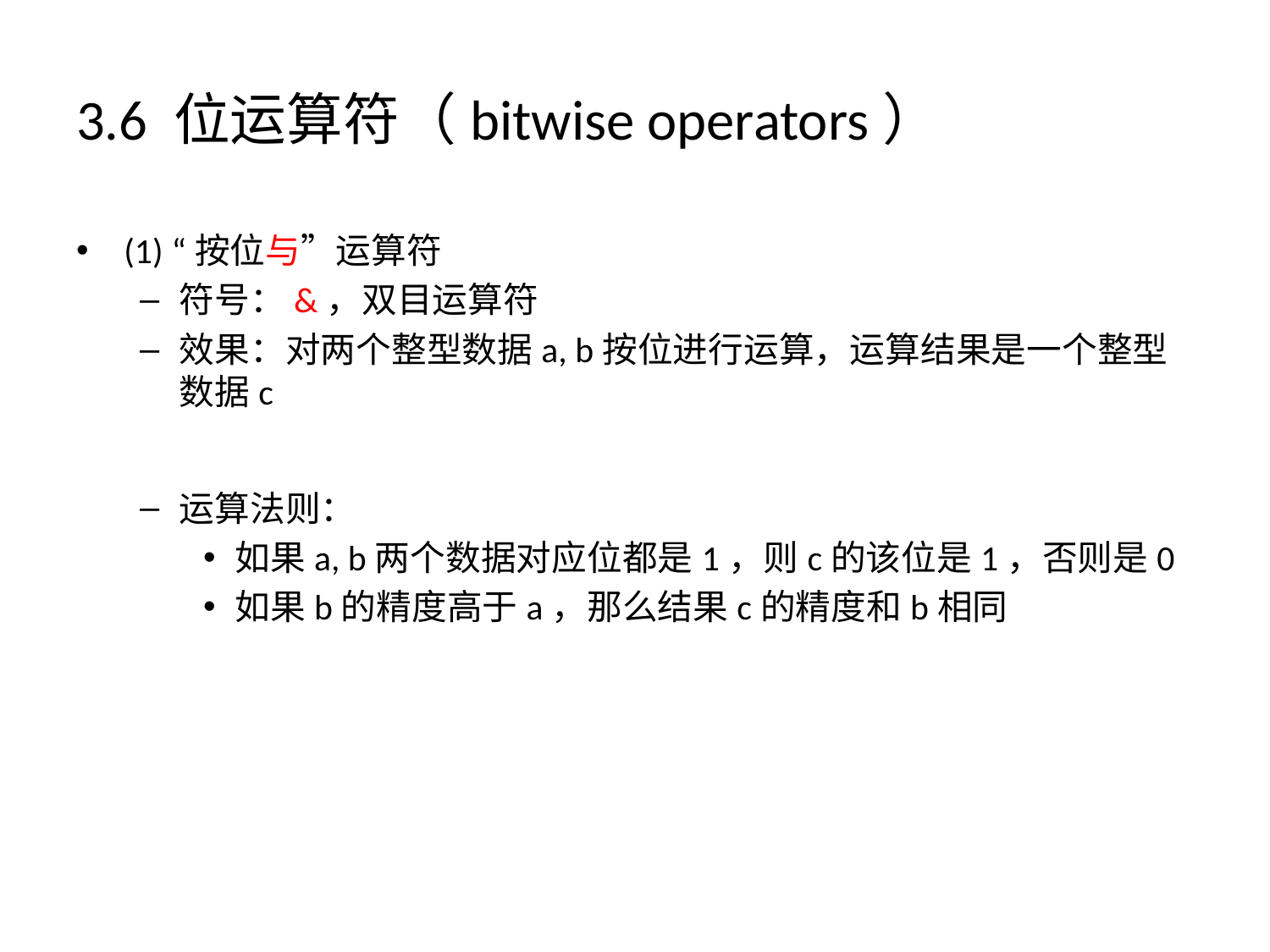

# 3.6 位运算符（bitwise operators）
(1) “按位与”运算符
符号：&，双目运算符
效果：对两个整型数据a, b按位进行运算，运算结果是一个整型数据c

运算法则：
如果a, b两个数据对应位都是1，则c的该位是1，否则是0
如果b的精度高于a，那么结果c的精度和b相同